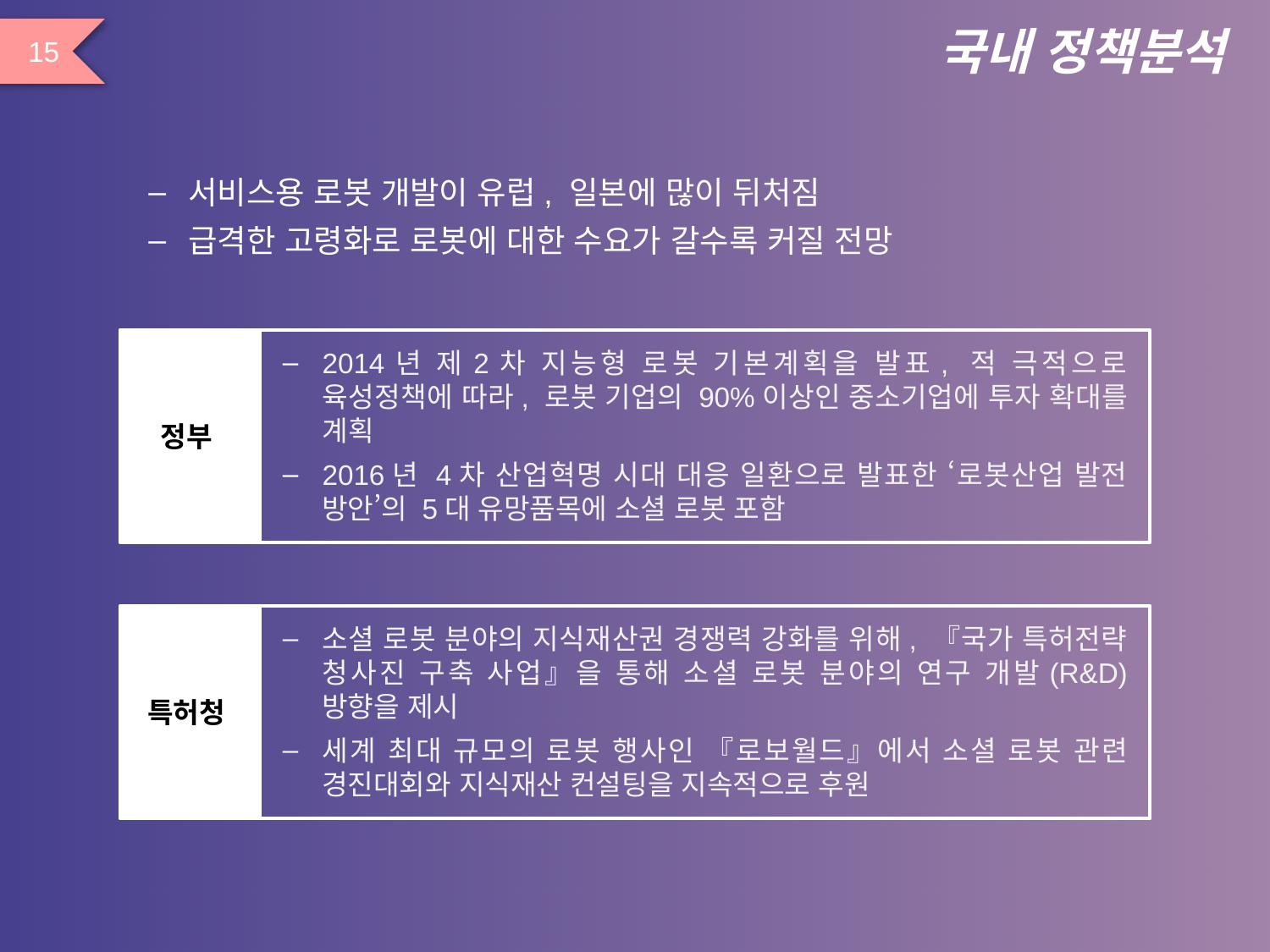

# 국내 정책분석
15
서비스용 로봇 개발이 유럽, 일본에 많이 뒤처짐
급격한 고령화로 로봇에 대한 수요가 갈수록 커질 전망

2014년 제2차 지능형 로봇 기본계획을 발표, 적 극적으로 육성정책에 따라, 로봇 기업의 90%이상인 중소기업에 투자 확대를 계획
2016년 4차 산업혁명 시대 대응 일환으로 발표한 ‘로봇산업 발전 방안’의 5대 유망품목에 소셜 로봇 포함
정부

소셜 로봇 분야의 지식재산권 경쟁력 강화를 위해, 『국가 특허전략 청사진 구축 사업』을 통해 소셜 로봇 분야의 연구 개발(R&D) 방향을 제시
세계 최대 규모의 로봇 행사인 『로보월드』에서 소셜 로봇 관련 경진대회와 지식재산 컨설팅을 지속적으로 후원
특허청